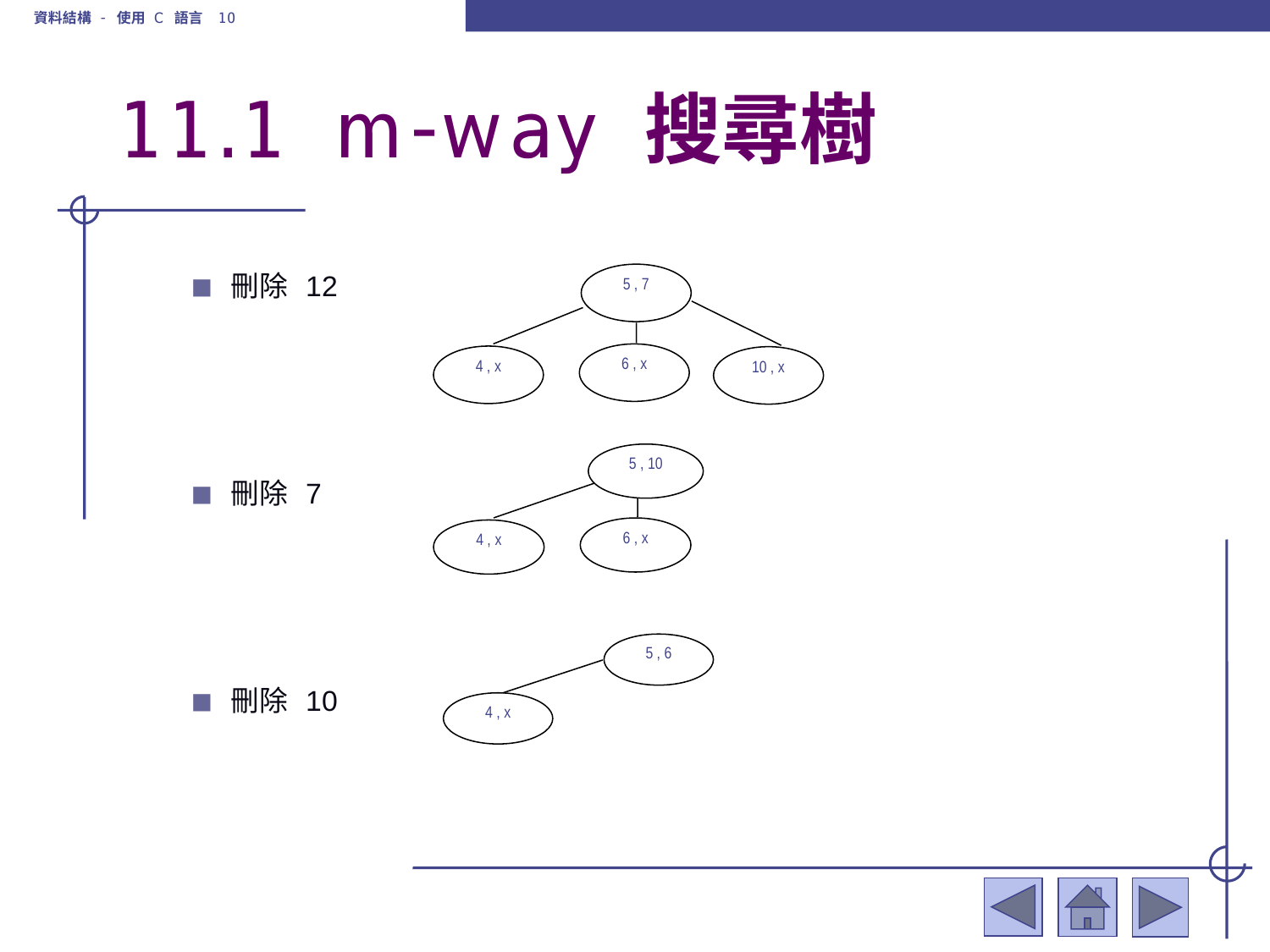

資料結構 - 使用 C 語言   10
# 11.1  m-way 搜尋樹
刪除 12

刪除 7

刪除 10
5 , 7

6 , x
4 , x
10 , x
5 , 10

6 , x
4 , x
5 , 6

4 , x